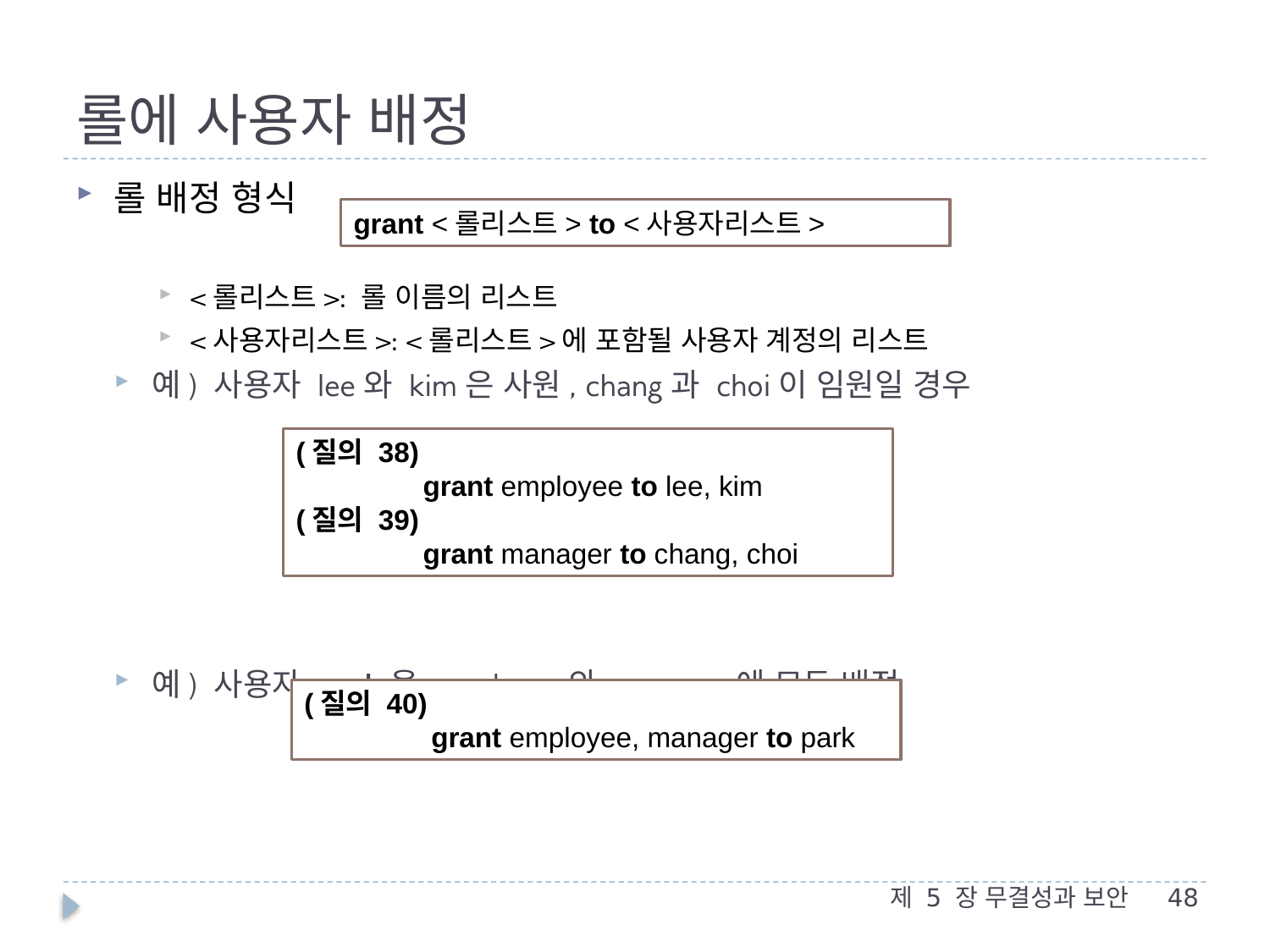

# 롤에 사용자 배정
롤 배정 형식

<롤리스트>: 롤 이름의 리스트
<사용자리스트>: <롤리스트>에 포함될 사용자 계정의 리스트
예) 사용자 lee와 kim은 사원, chang과 choi이 임원일 경우

예) 사용자 park을 employee와 manager에 모두 배정

grant <롤리스트> to <사용자리스트>
(질의 38)
	grant employee to lee, kim
(질의 39)
	grant manager to chang, choi
(질의 40)
	grant employee, manager to park
제 5 장 무결성과 보안
48